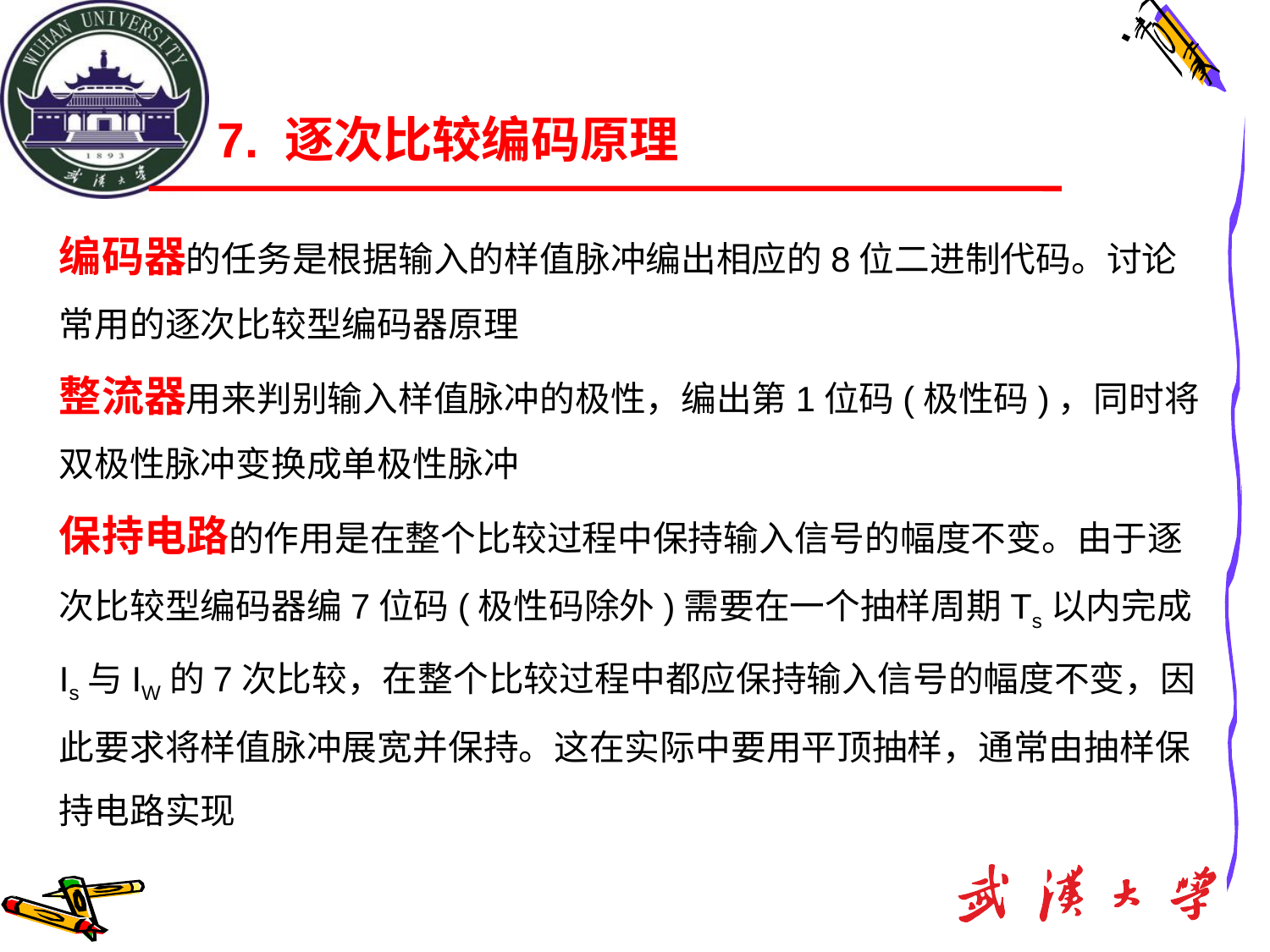

7. 逐次比较编码原理
编码器的任务是根据输入的样值脉冲编出相应的8位二进制代码。讨论常用的逐次比较型编码器原理
整流器用来判别输入样值脉冲的极性，编出第1位码(极性码)，同时将双极性脉冲变换成单极性脉冲
保持电路的作用是在整个比较过程中保持输入信号的幅度不变。由于逐次比较型编码器编7位码(极性码除外)需要在一个抽样周期Ts以内完成Is与IW的7次比较，在整个比较过程中都应保持输入信号的幅度不变，因此要求将样值脉冲展宽并保持。这在实际中要用平顶抽样，通常由抽样保持电路实现